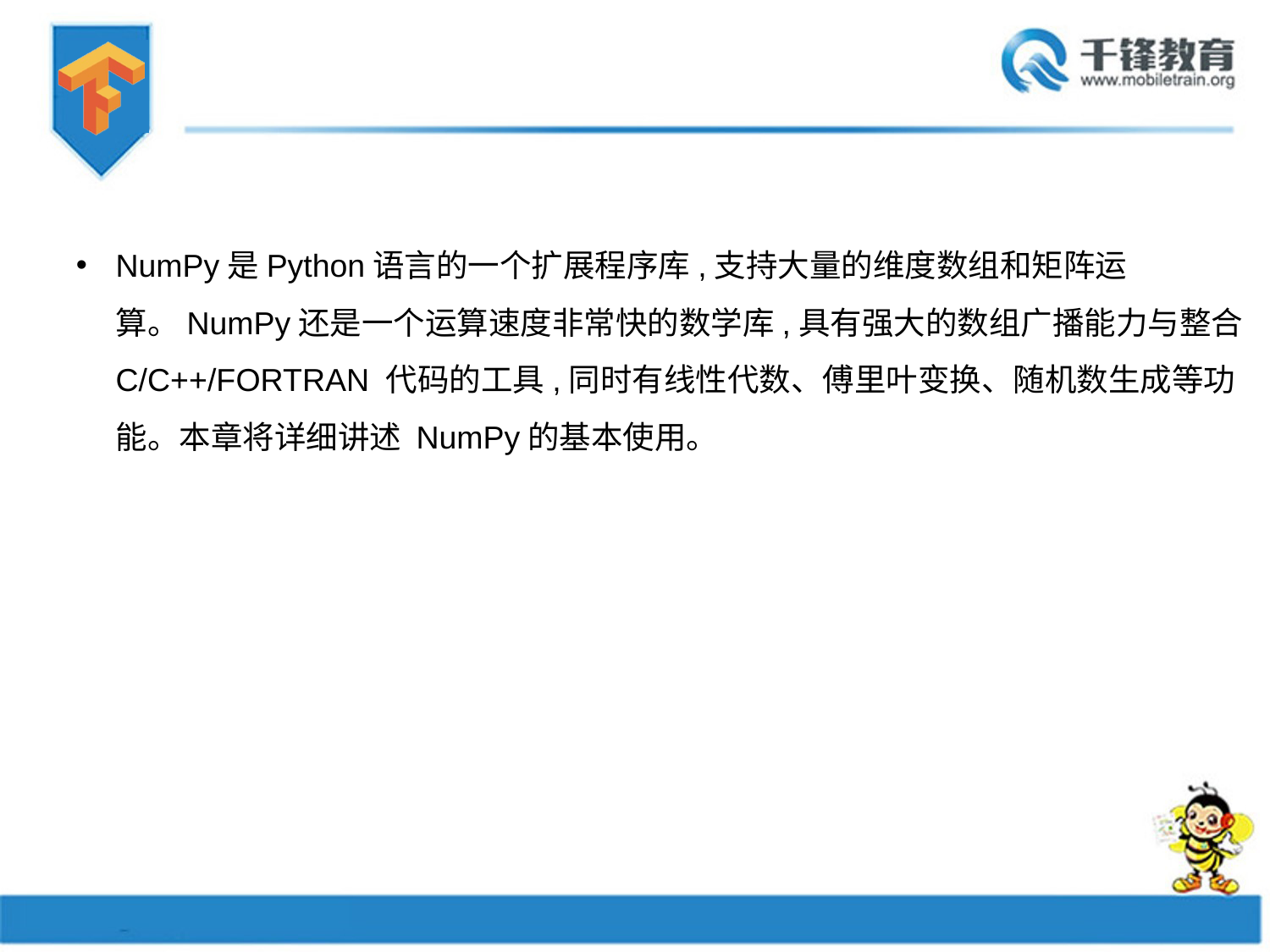

NumPy是Python语言的一个扩展程序库,支持大量的维度数组和矩阵运算。NumPy还是一个运算速度非常快的数学库,具有强大的数组广播能力与整合 C/C++/FORTRAN 代码的工具,同时有线性代数、傅里叶变换、随机数生成等功能。本章将详细讲述 NumPy的基本使用。